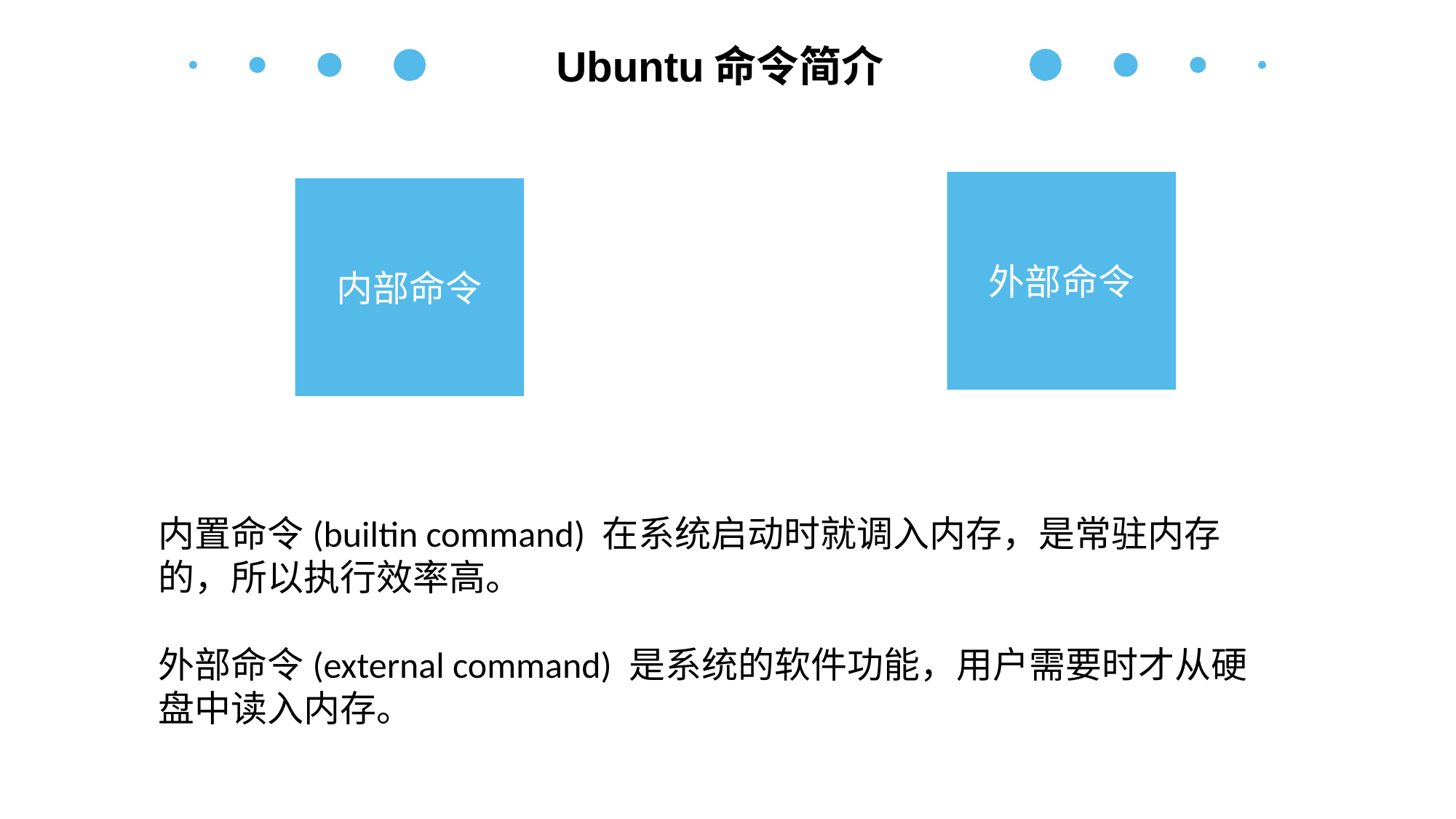

Ubuntu命令简介

外部命令
内部命令
内置命令(builtin command) 在系统启动时就调入内存，是常驻内存的，所以执行效率高。

外部命令(external command) 是系统的软件功能，用户需要时才从硬盘中读入内存。
8